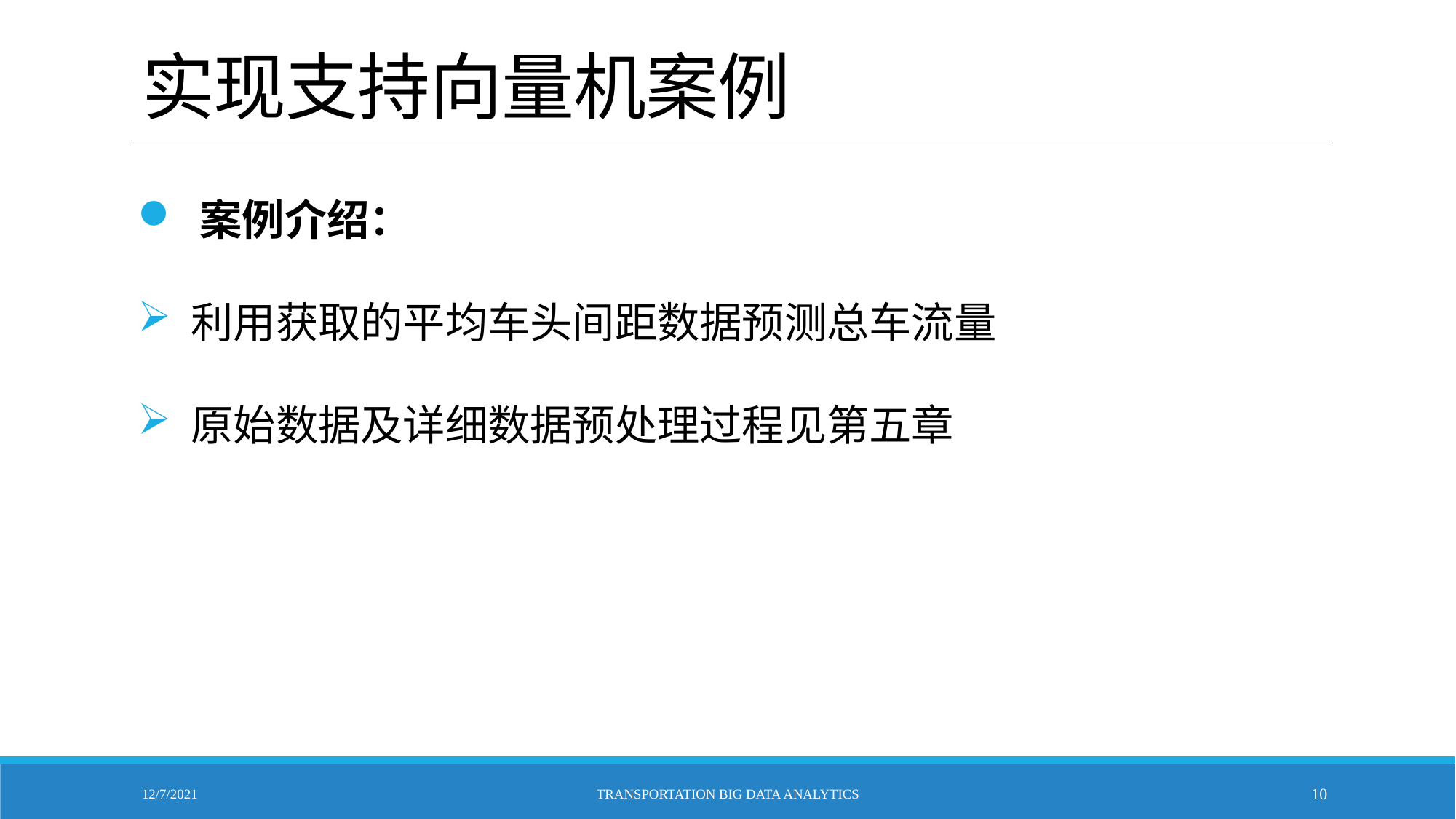

# 实现支持向量机案例
 案例介绍：
 利用获取的平均车头间距数据预测总车流量
 原始数据及详细数据预处理过程见第五章
12/7/2021
Transportation Big Data Analytics
10